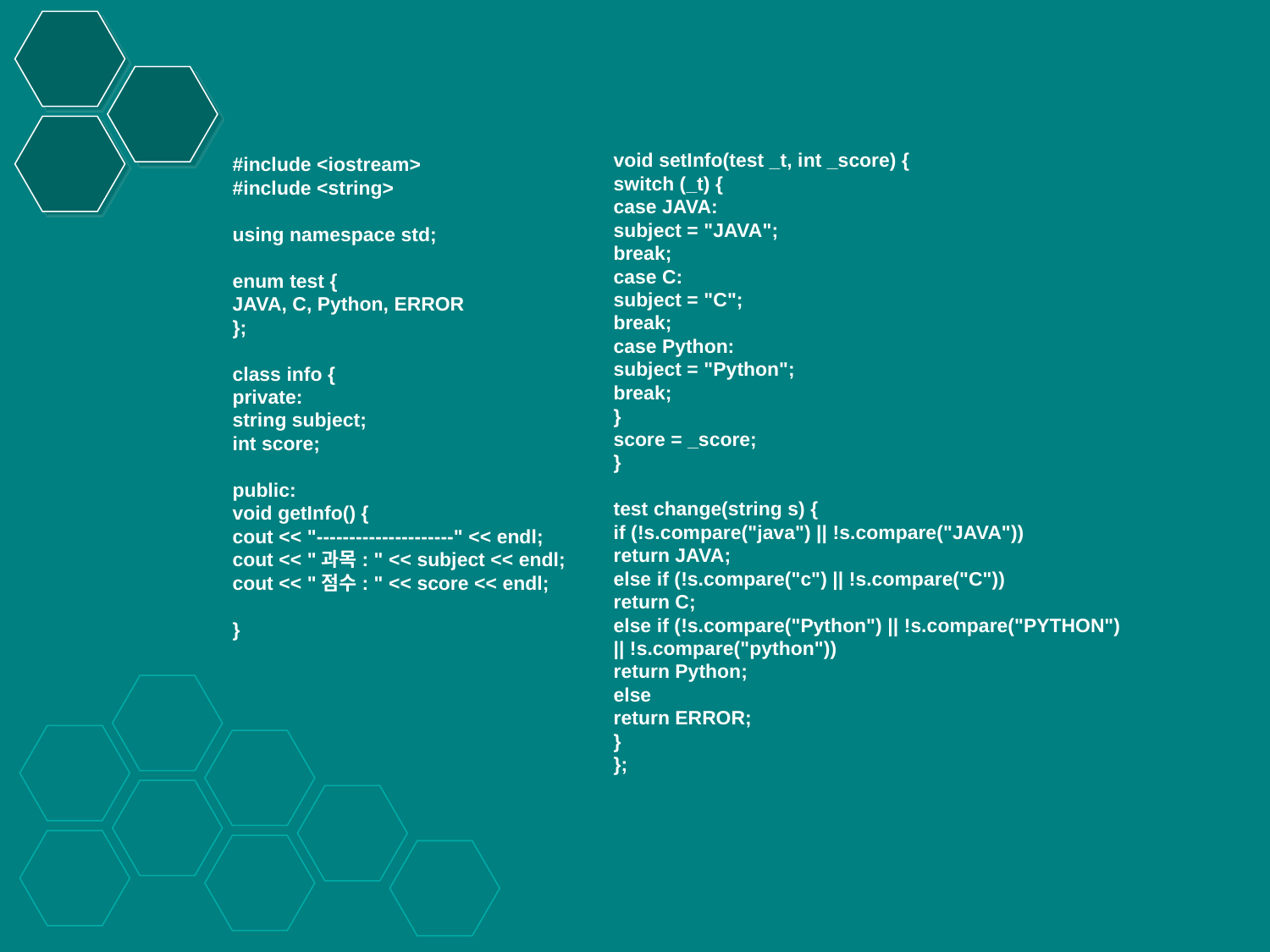

void setInfo(test _t, int _score) {
switch (_t) {
case JAVA:
subject = "JAVA";
break;
case C:
subject = "C";
break;
case Python:
subject = "Python";
break;
}
score = _score;
}

test change(string s) {
if (!s.compare("java") || !s.compare("JAVA"))
return JAVA;
else if (!s.compare("c") || !s.compare("C"))
return C;
else if (!s.compare("Python") || !s.compare("PYTHON")
|| !s.compare("python"))
return Python;
else
return ERROR;
}
};

#include <iostream>
#include <string>

using namespace std;

enum test {
JAVA, C, Python, ERROR
};

class info {
private:
string subject;
int score;

public:
void getInfo() {
cout << "---------------------" << endl;
cout << "과목: " << subject << endl;
cout << "점수: " << score << endl;

}